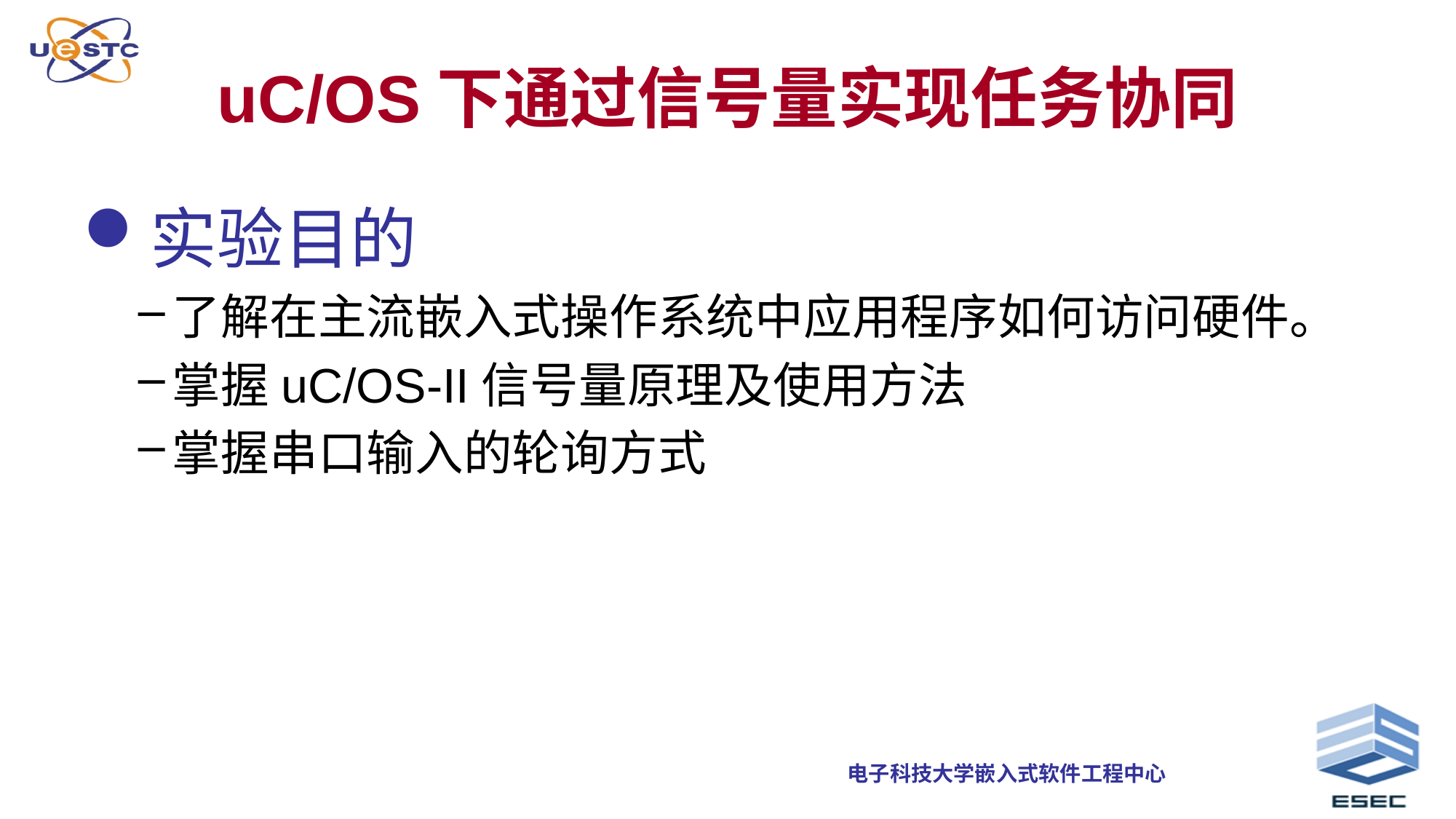

# uC/OS下通过信号量实现任务协同
实验目的
了解在主流嵌入式操作系统中应用程序如何访问硬件。
掌握uC/OS-II信号量原理及使用方法
掌握串口输入的轮询方式